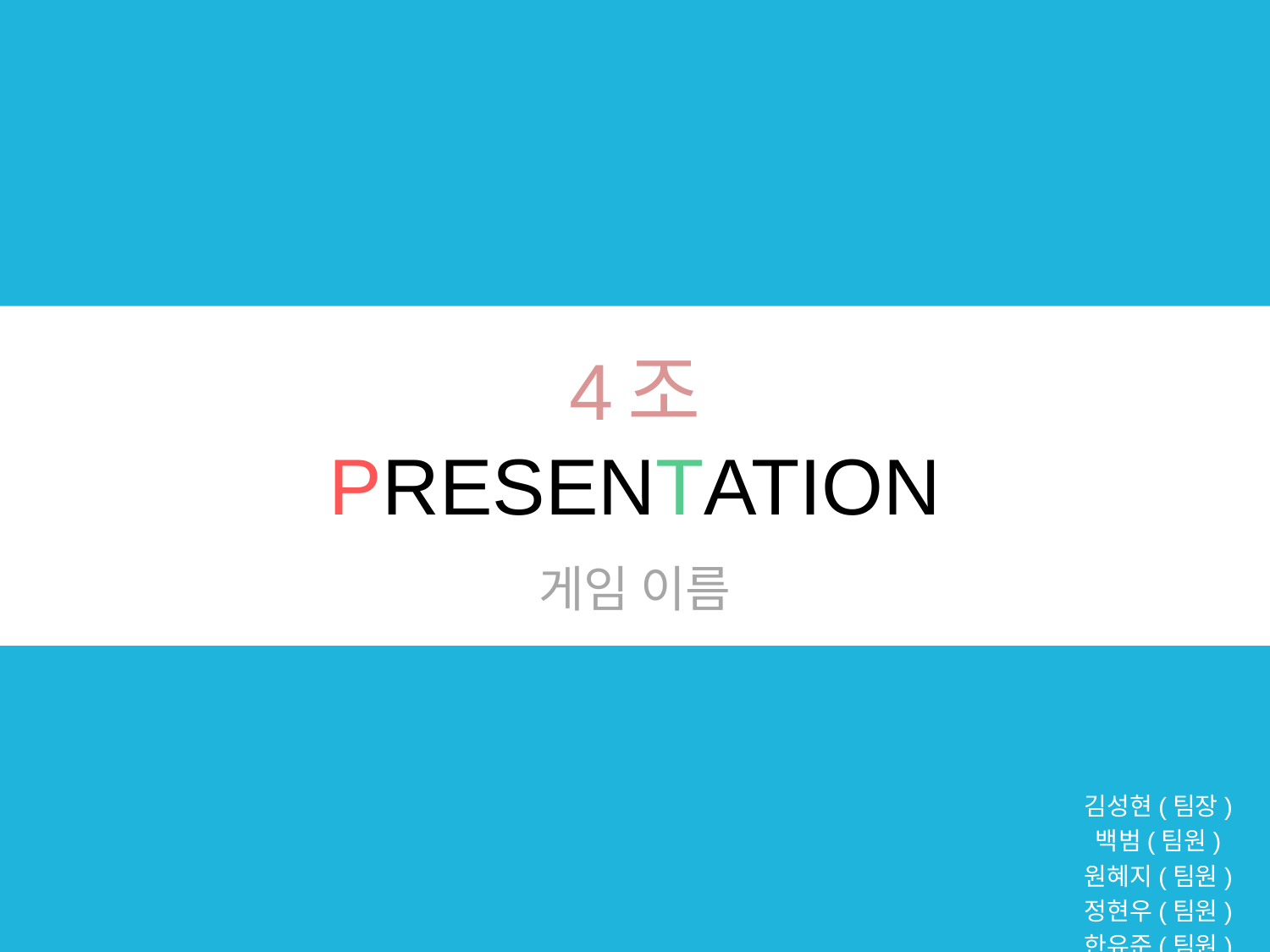

# 4조 PRESENTATION
게임 이름

김성현(팀장)
백범(팀원)
원혜지(팀원)
정현우(팀원)
한유준(팀원)